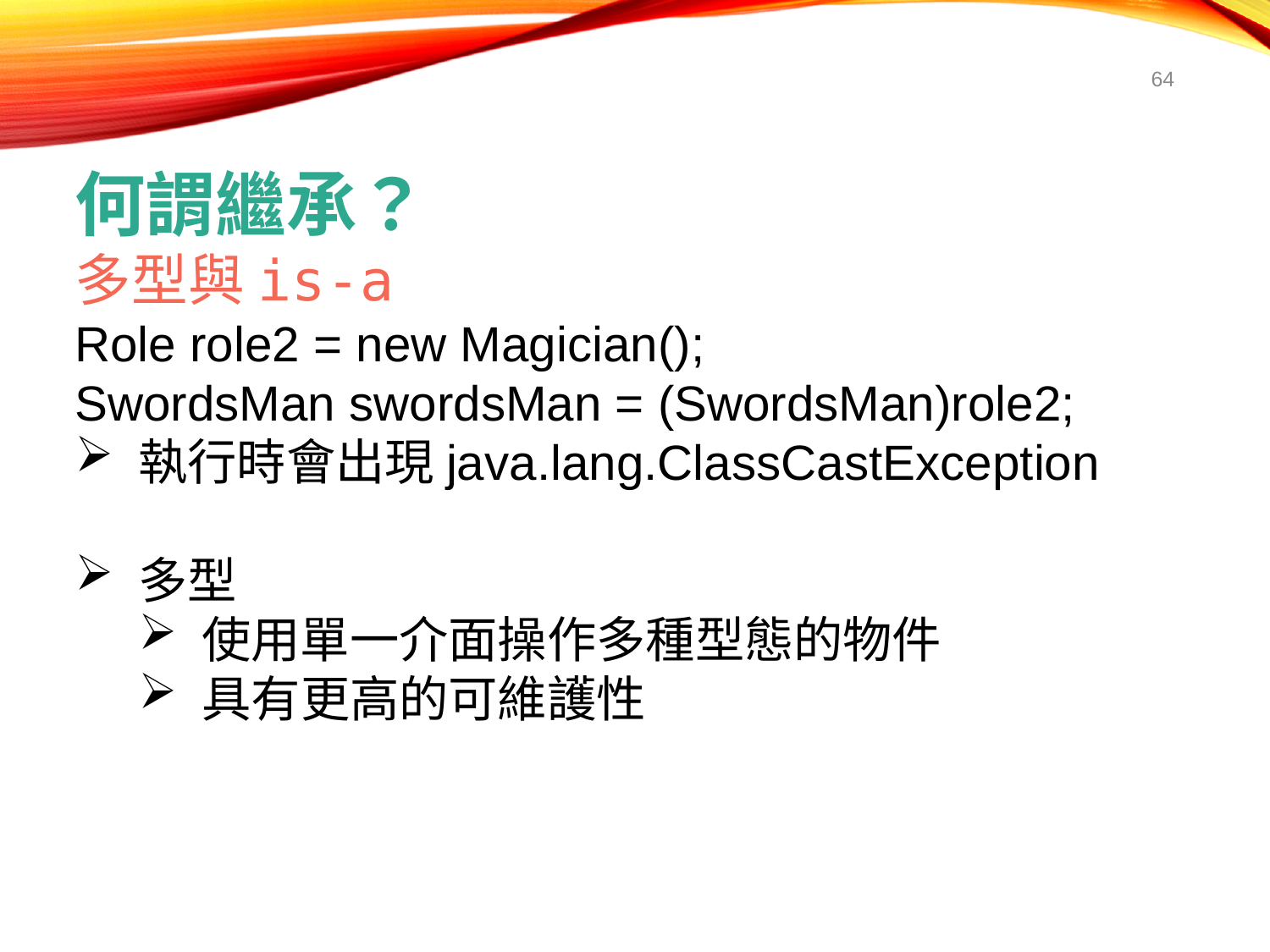

64
何謂繼承？
多型與is-a
Role role2 = new Magician();
SwordsMan swordsMan = (SwordsMan)role2;
執行時會出現java.lang.ClassCastException

多型
使用單一介面操作多種型態的物件
具有更高的可維護性